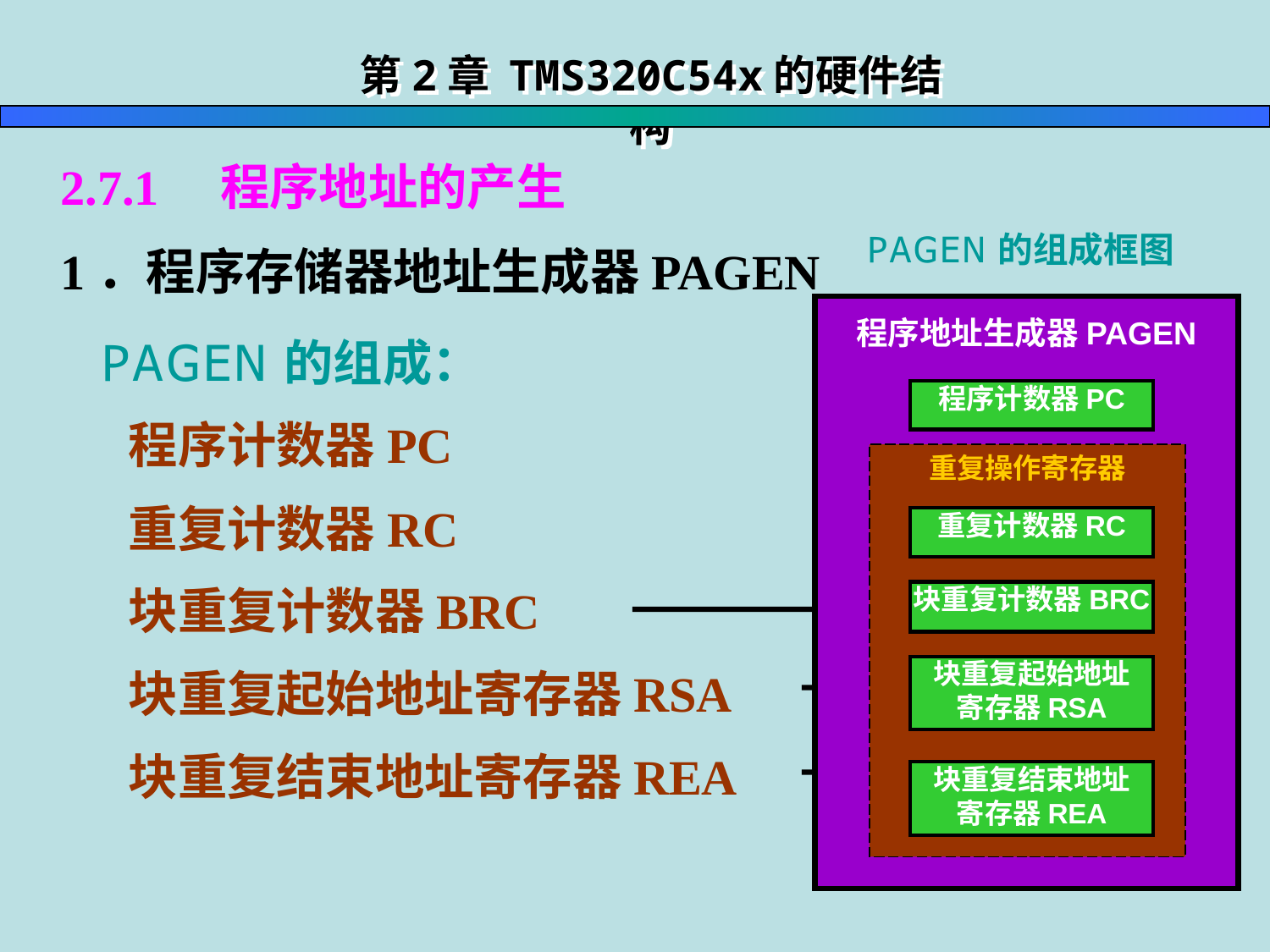

第2章 TMS320C54x的硬件结构

2.7.1　程序地址的产生
PAGEN的组成框图
1．程序存储器地址生成器PAGEN
程序地址生成器PAGEN
程序计数器PC
重复操作寄存器
重复计数器RC
块重复计数器BRC
块重复起始地址
寄存器RSA
块重复结束地址
寄存器REA
   PAGEN的组成：
     程序计数器PC
     重复计数器RC
     块重复计数器BRC
     块重复起始地址寄存器RSA
     块重复结束地址寄存器REA
1AH

1BH
存储器
映像寄存器

1CH

126